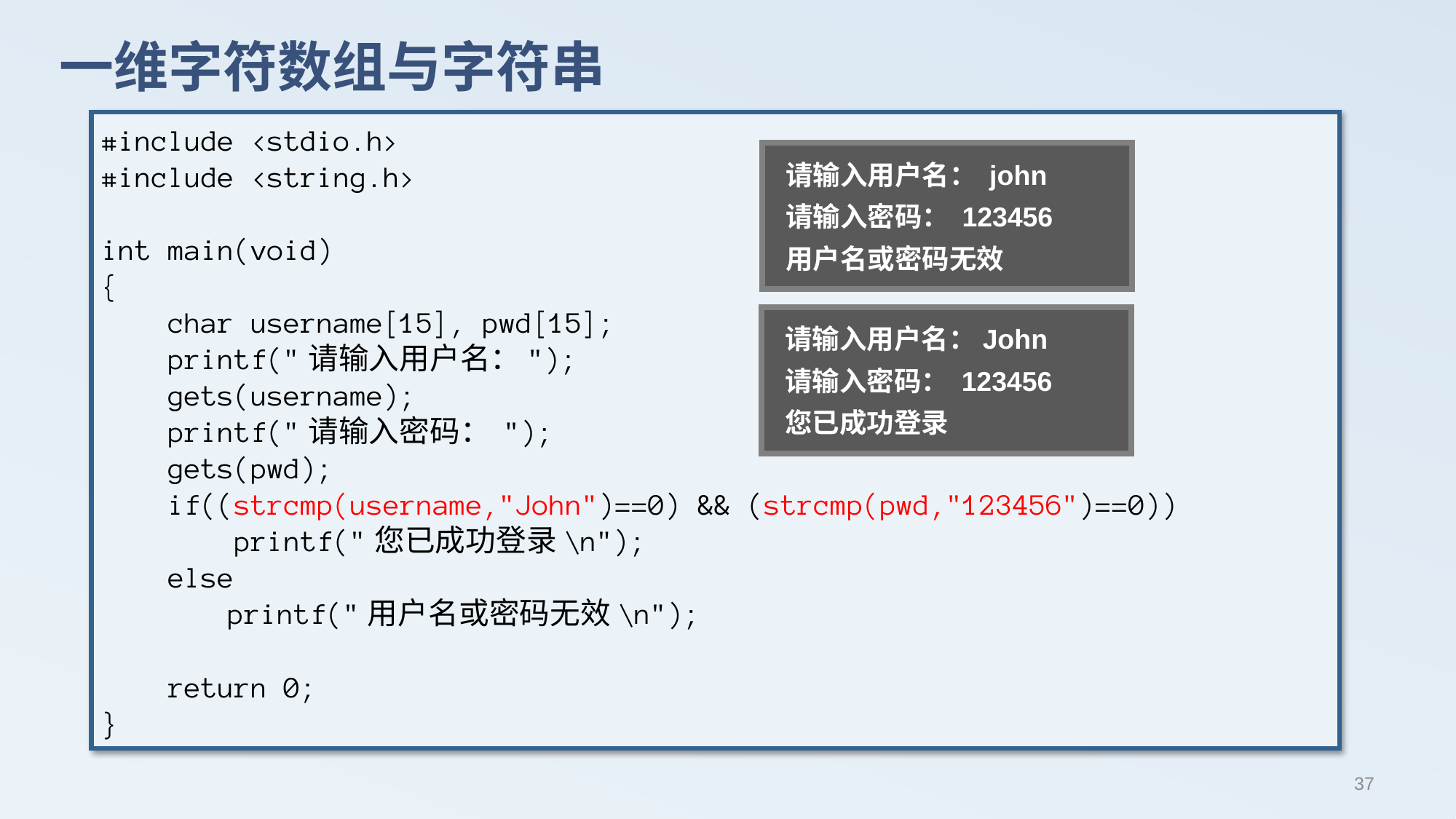

# 一维字符数组与字符串
#include <stdio.h>
#include <string.h>

int main(void)
{
    char username[15], pwd[15];
    printf("请输入用户名：");
    gets(username);
    printf("请输入密码： ");
    gets(pwd);
    if((strcmp(username,"John")==0) && (strcmp(pwd,"123456")==0))
        printf("您已成功登录\n");
    else
	 printf("用户名或密码无效\n");

    return 0;
}
 请输入用户名： john
 请输入密码： 123456
 用户名或密码无效
 请输入用户名：John
 请输入密码： 123456
 您已成功登录